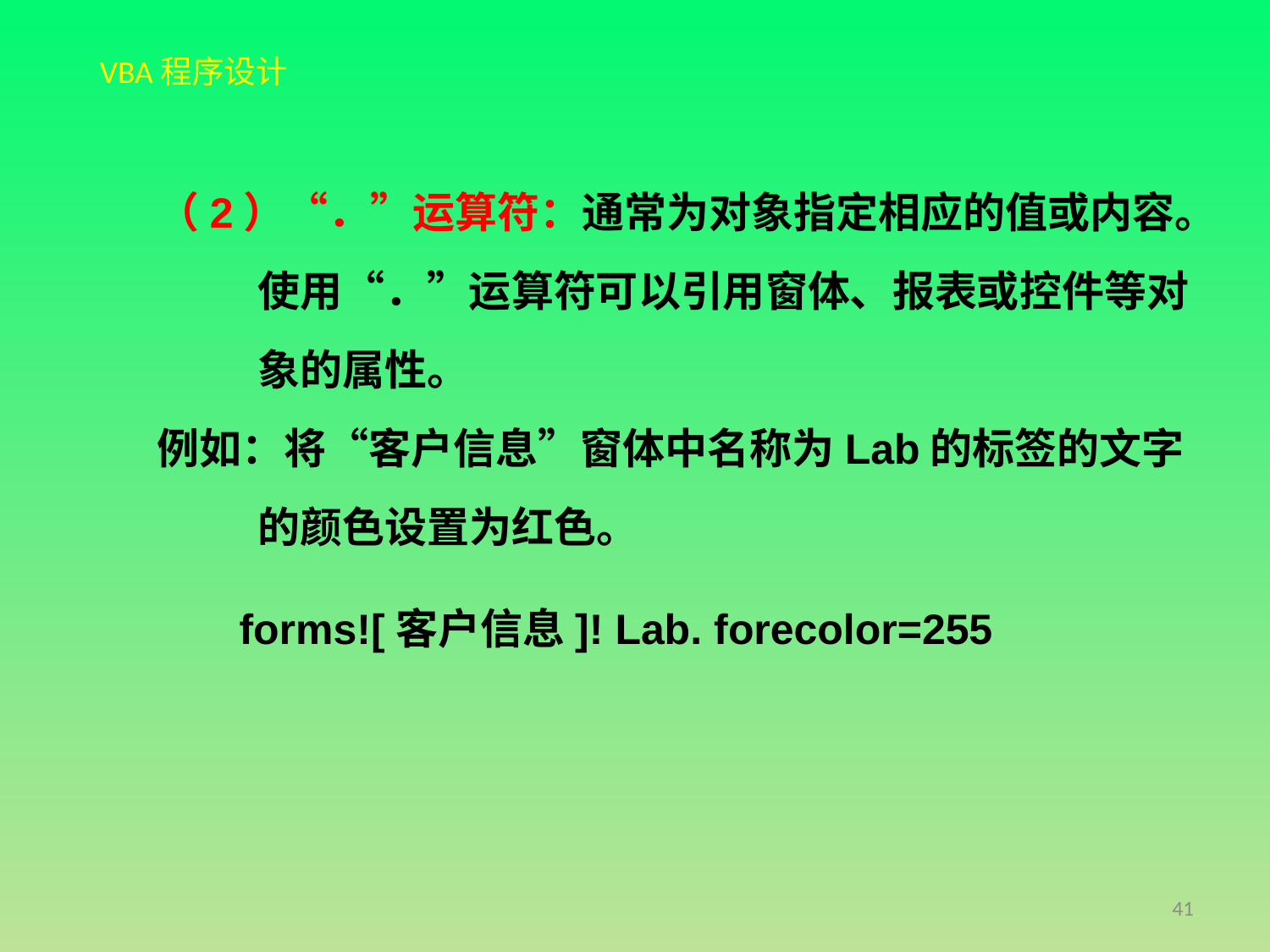

（2）“．”运算符：通常为对象指定相应的值或内容。使用“．”运算符可以引用窗体、报表或控件等对象的属性。
例如：将“客户信息”窗体中名称为Lab的标签的文字的颜色设置为红色。
 forms![客户信息]! Lab. forecolor=255
41